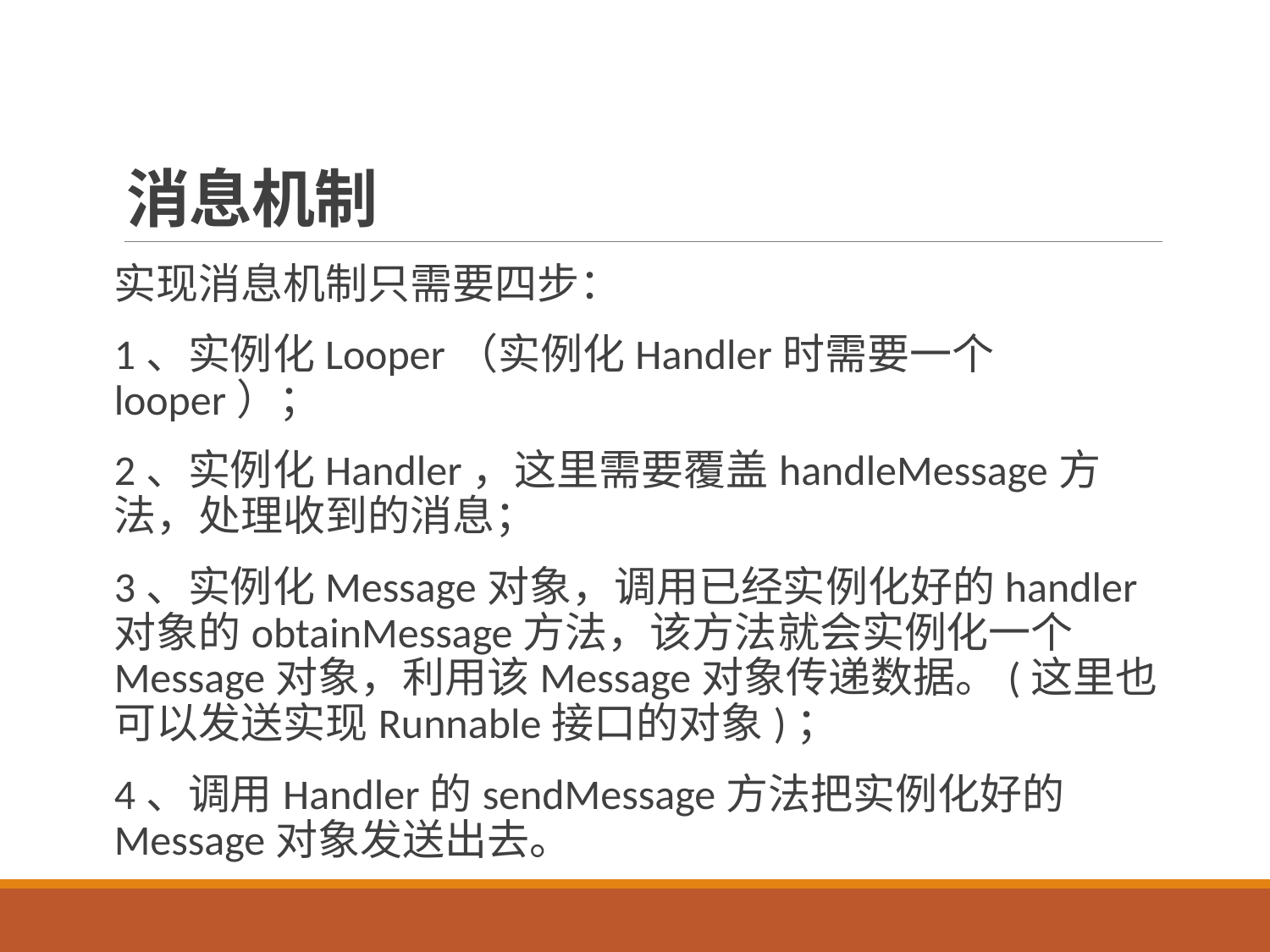

# 消息机制
实现消息机制只需要四步：
1、实例化Looper（实例化Handler时需要一个looper）；
2、实例化Handler，这里需要覆盖handleMessage方法，处理收到的消息；
3、实例化Message对象，调用已经实例化好的handler对象的obtainMessage方法，该方法就会实例化一个Message对象，利用该Message对象传递数据。(这里也可以发送实现Runnable接口的对象)；
4、调用Handler的sendMessage方法把实例化好的Message对象发送出去。